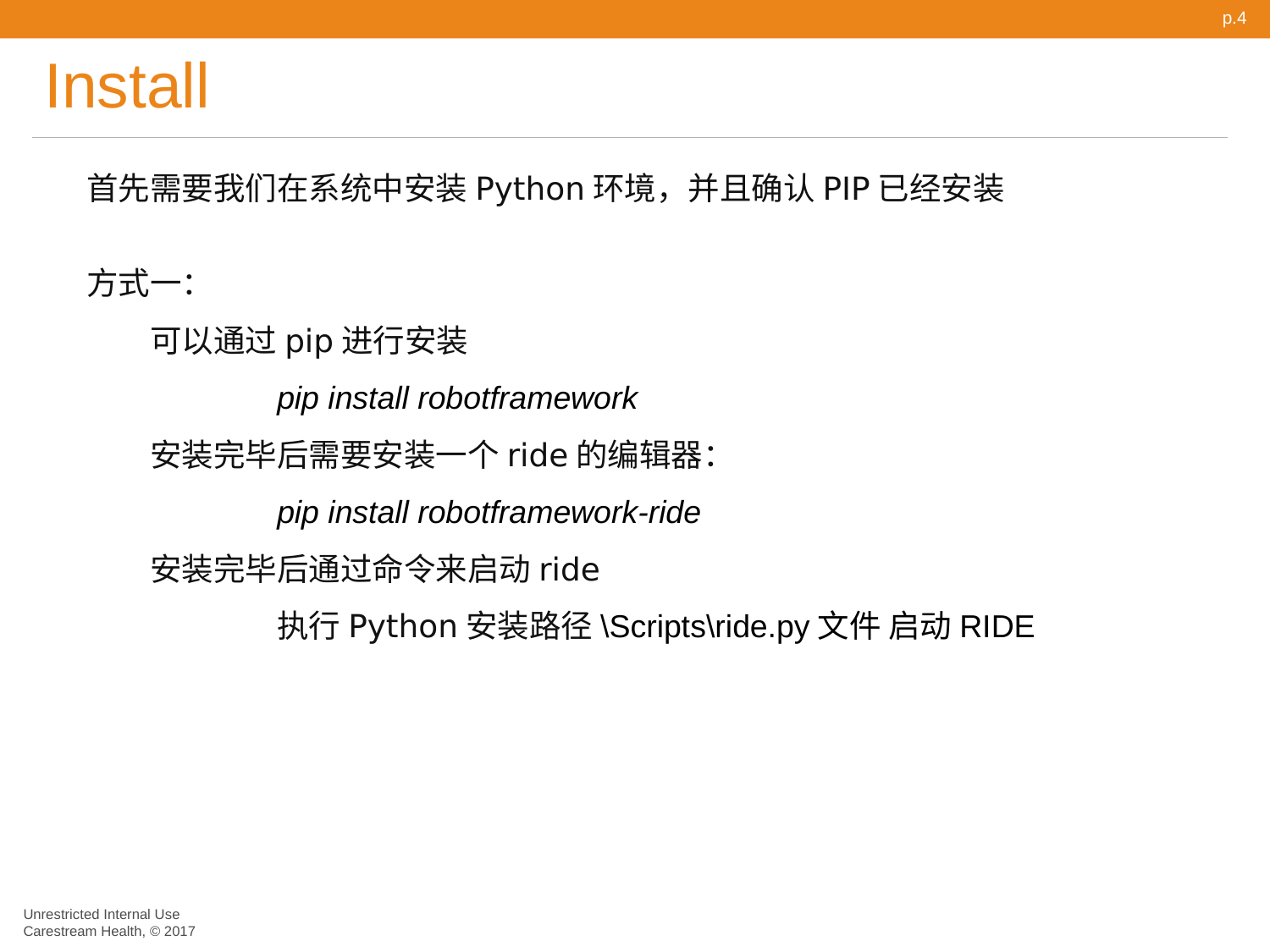

p.4
# Install
首先需要我们在系统中安装Python环境，并且确认PIP已经安装

方式一：
可以通过pip进行安装
	pip install robotframework
安装完毕后需要安装一个ride的编辑器：
	pip install robotframework-ride
安装完毕后通过命令来启动ride
	执行Python安装路径\Scripts\ride.py文件 启动RIDE

Unrestricted Internal Use
Carestream Health, © 2017